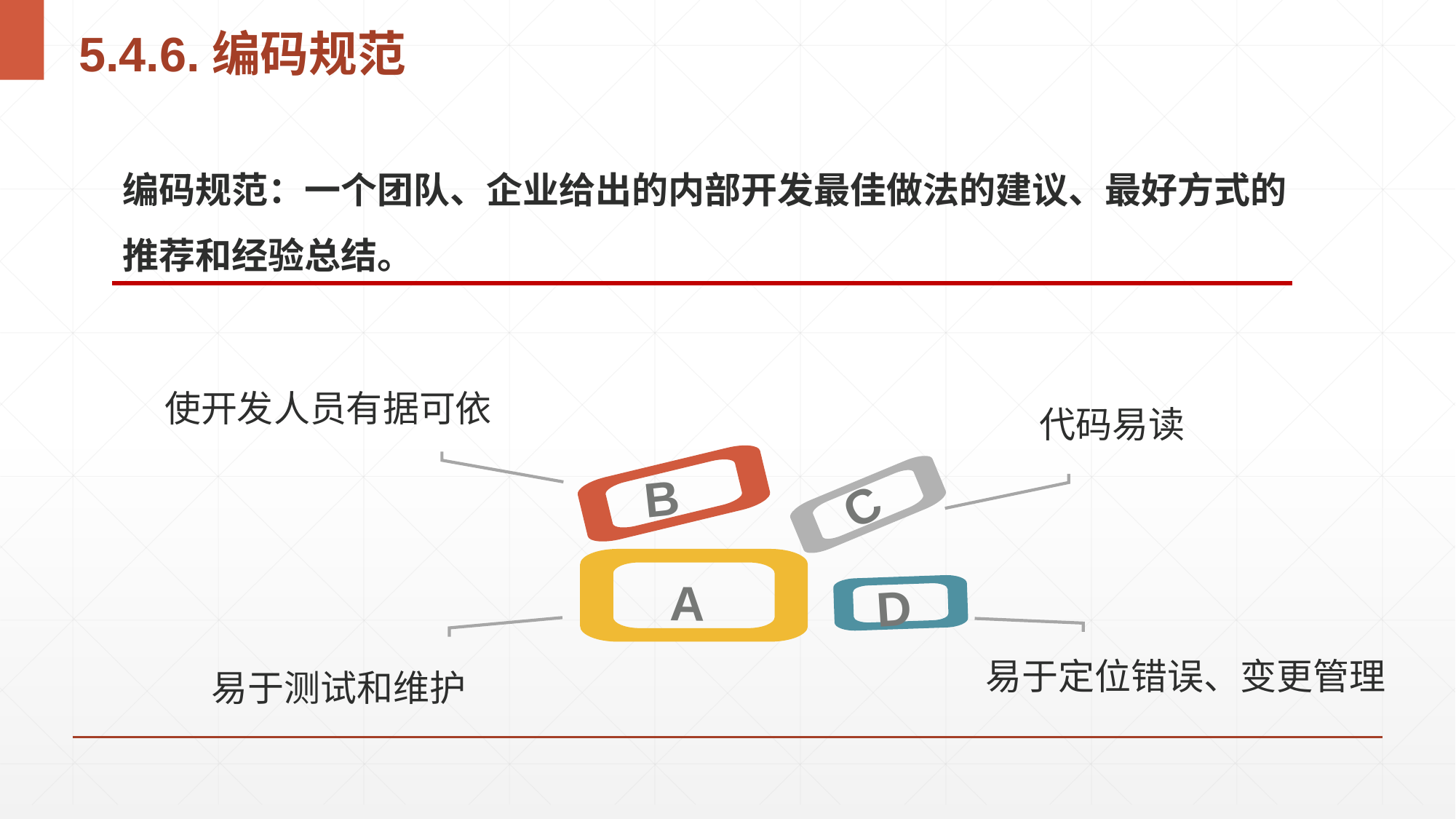

# 5.4.6.编码规范
编码规范：一个团队、企业给出的内部开发最佳做法的建议、最好方式的推荐和经验总结。
使开发人员有据可依
代码易读

B
C

A
D

易于定位错误、变更管理
易于测试和维护